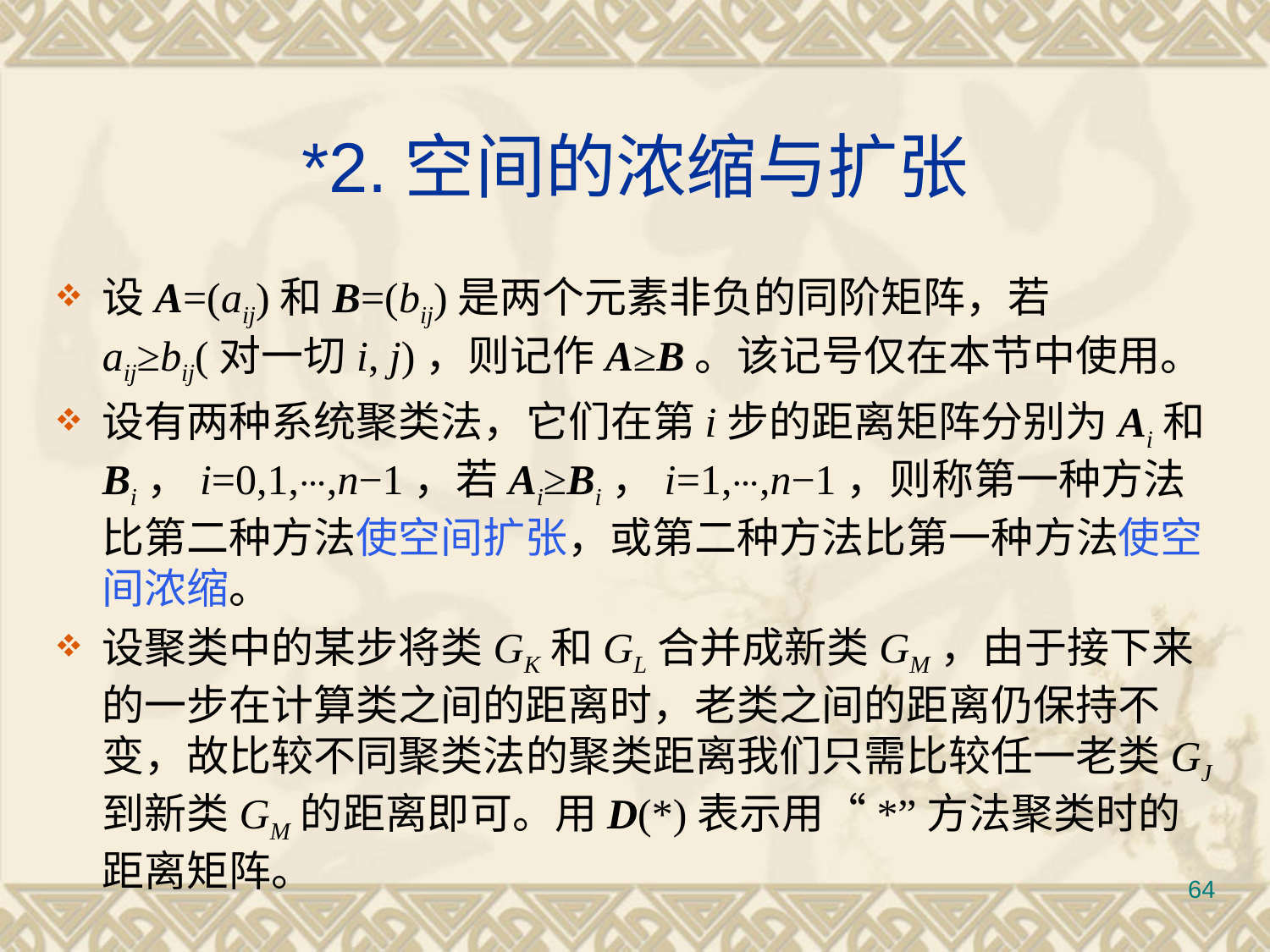

# *2.空间的浓缩与扩张
设A=(aij)和B=(bij)是两个元素非负的同阶矩阵，若aij≥bij(对一切i, j)，则记作A≥B。该记号仅在本节中使用。
设有两种系统聚类法，它们在第i步的距离矩阵分别为Ai和Bi，i=0,1,⋯,n−1，若Ai≥Bi，i=1,⋯,n−1，则称第一种方法比第二种方法使空间扩张，或第二种方法比第一种方法使空间浓缩。
设聚类中的某步将类GK和GL合并成新类GM，由于接下来的一步在计算类之间的距离时，老类之间的距离仍保持不变，故比较不同聚类法的聚类距离我们只需比较任一老类GJ到新类GM的距离即可。用D(*)表示用“*”方法聚类时的距离矩阵。

64